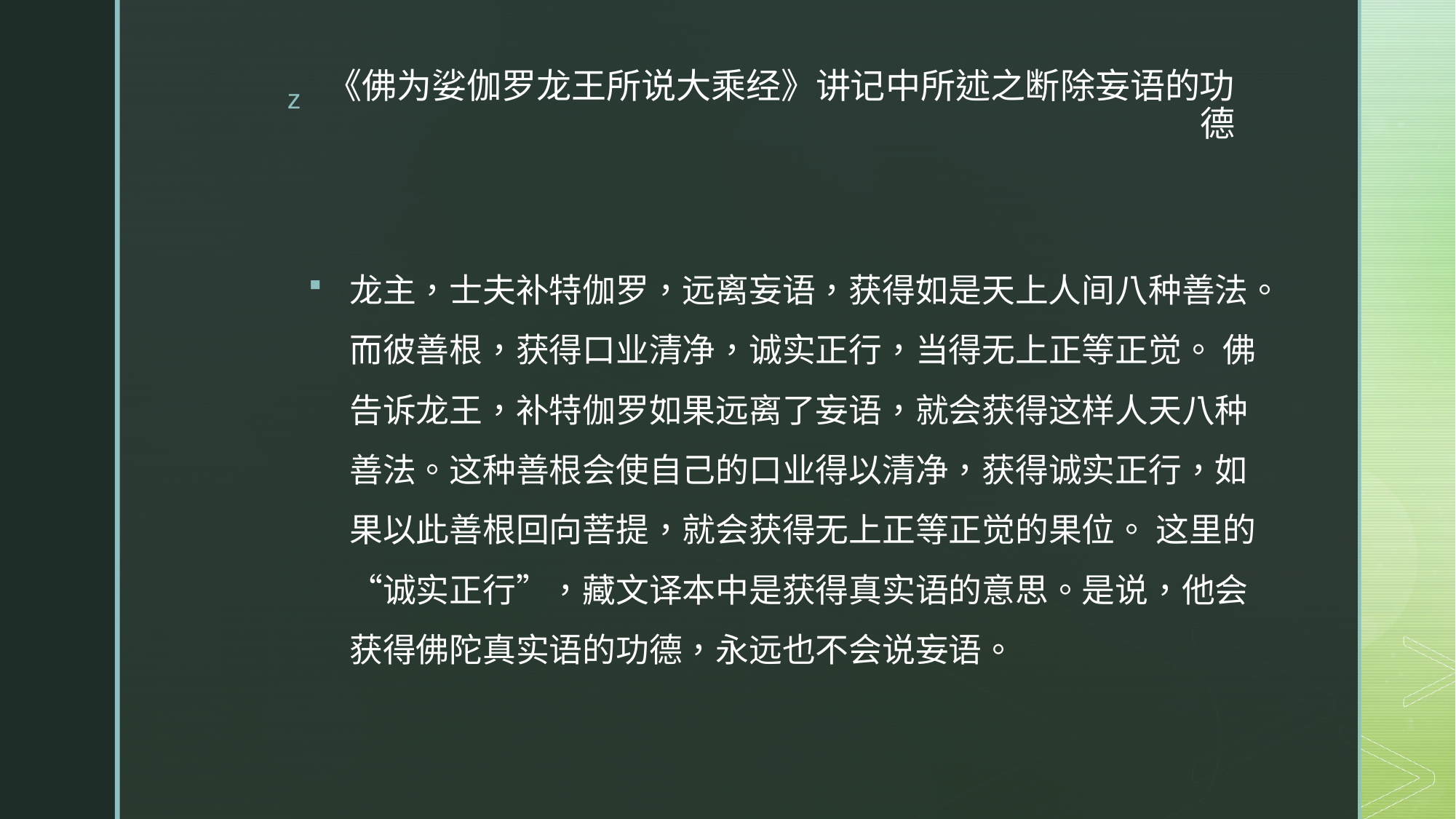

# 《佛为娑伽罗龙王所说大乘经》讲记中所述之断除妄语的功德
龙主，士夫补特伽罗，远离妄语，获得如是天上人间八种善法。而彼善根，获得口业清净，诚实正行，当得无上正等正觉。 佛告诉龙王，补特伽罗如果远离了妄语，就会获得这样人天八种善法。这种善根会使自己的口业得以清净，获得诚实正行，如果以此善根回向菩提，就会获得无上正等正觉的果位。 这里的“诚实正行”，藏文译本中是获得真实语的意思。是说，他会获得佛陀真实语的功德，永远也不会说妄语。